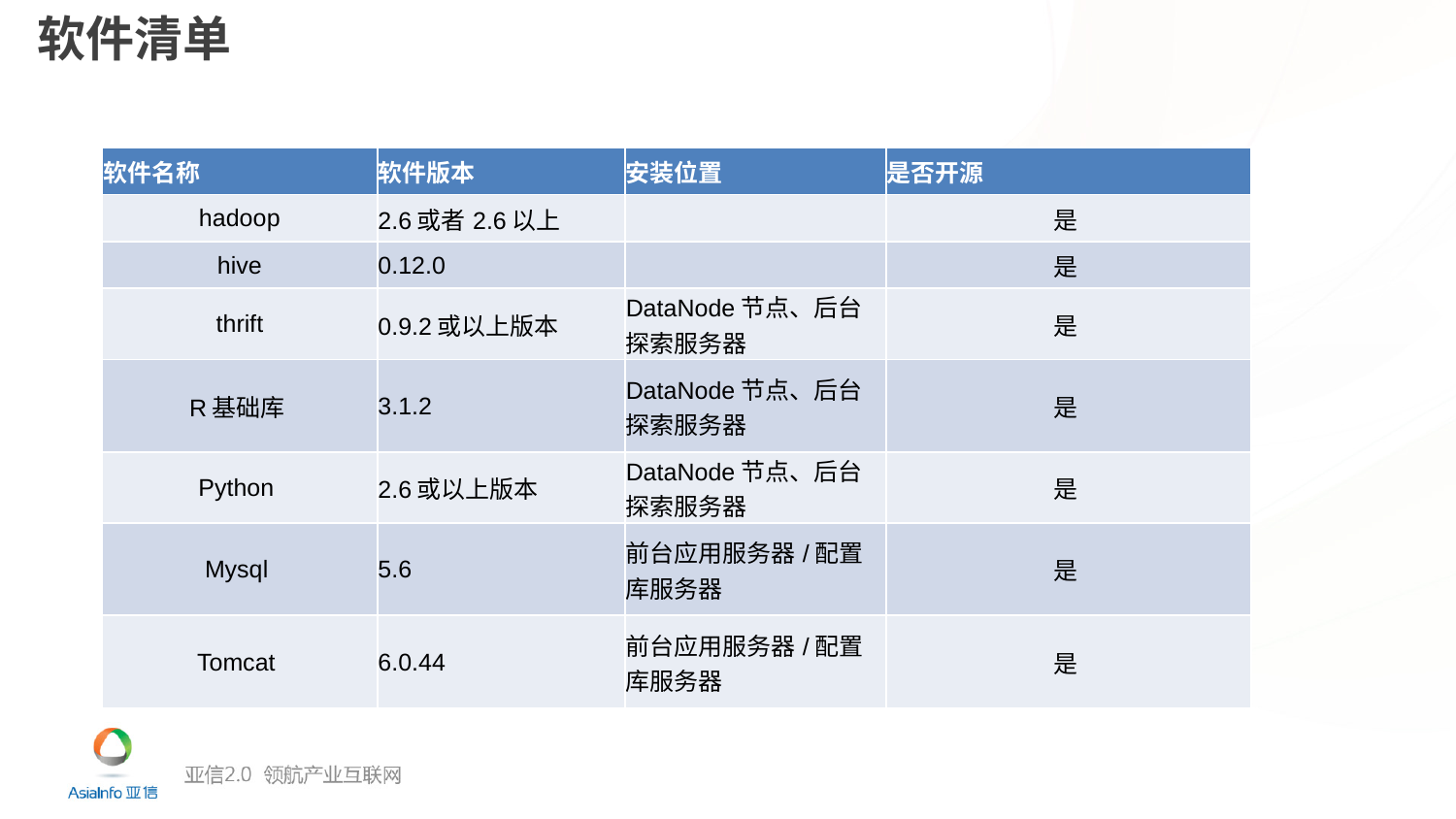

软件清单
| 软件名称 | 软件版本 | 安装位置 | 是否开源 |
| --- | --- | --- | --- |
| hadoop | 2.6或者2.6以上 |  | 是 |
| hive | 0.12.0 |  | 是 |
| thrift | 0.9.2或以上版本 | DataNode节点、后台探索服务器 | 是 |
| R基础库 | 3.1.2 | DataNode节点、后台探索服务器 | 是 |
| Python | 2.6或以上版本 | DataNode节点、后台探索服务器 | 是 |
| Mysql | 5.6 | 前台应用服务器/配置库服务器 | 是 |
| Tomcat | 6.0.44 | 前台应用服务器/配置库服务器 | 是 |